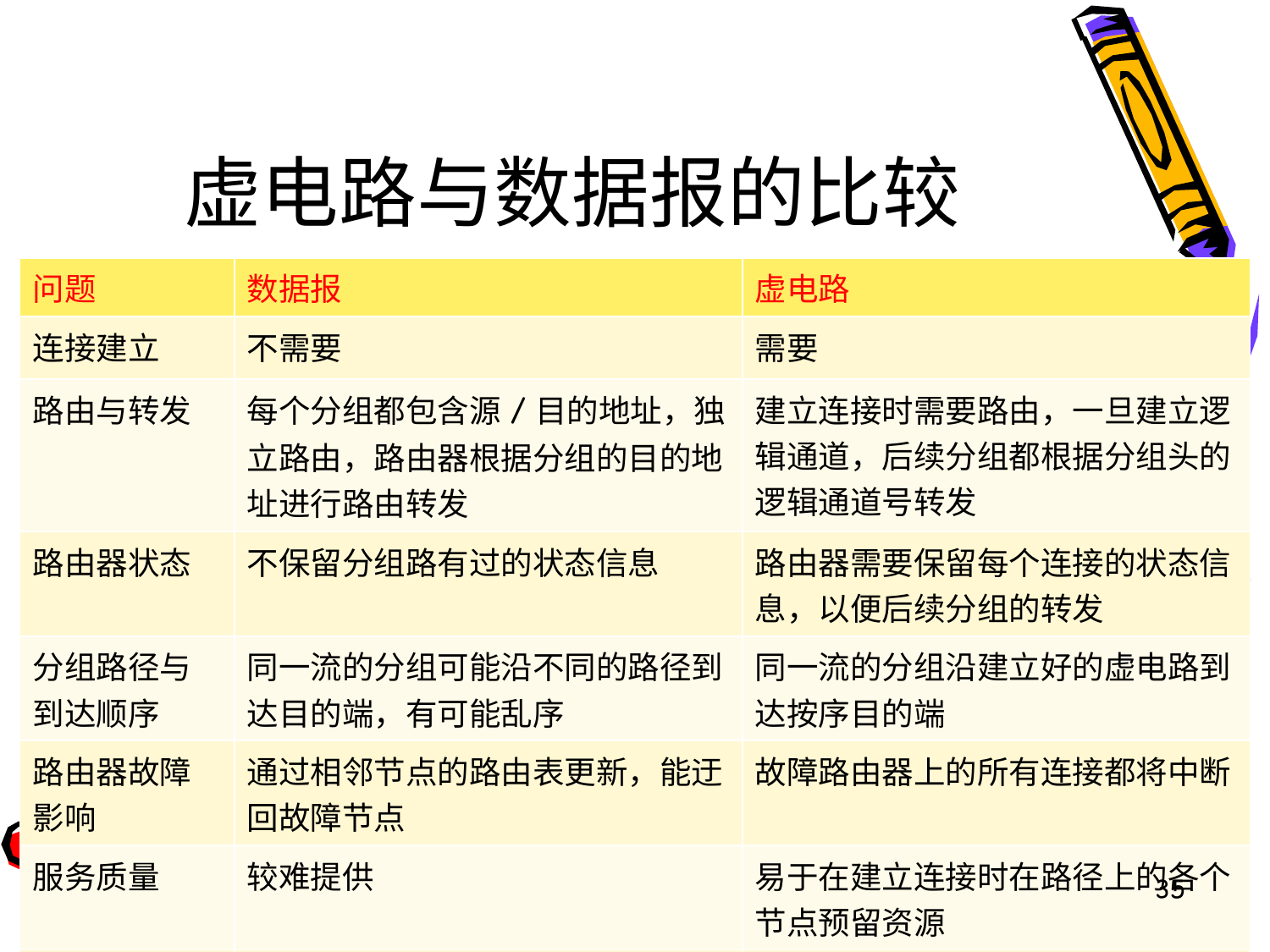

# 虚电路与数据报的比较
| 问题 | 数据报 | 虚电路 |
| --- | --- | --- |
| 连接建立 | 不需要 | 需要 |
| 路由与转发 | 每个分组都包含源/目的地址，独立路由，路由器根据分组的目的地址进行路由转发 | 建立连接时需要路由，一旦建立逻辑通道，后续分组都根据分组头的逻辑通道号转发 |
| 路由器状态 | 不保留分组路有过的状态信息 | 路由器需要保留每个连接的状态信息，以便后续分组的转发 |
| 分组路径与到达顺序 | 同一流的分组可能沿不同的路径到达目的端，有可能乱序 | 同一流的分组沿建立好的虚电路到达按序目的端 |
| 路由器故障影响 | 通过相邻节点的路由表更新，能迂回故障节点 | 故障路由器上的所有连接都将中断 |
| 服务质量 | 较难提供 | 易于在建立连接时在路径上的各个节点预留资源 |
| 拥塞控制 | 较难提供 | 在建立连接时，可根据网络的资源选择路径，避免网络拥塞 |
35